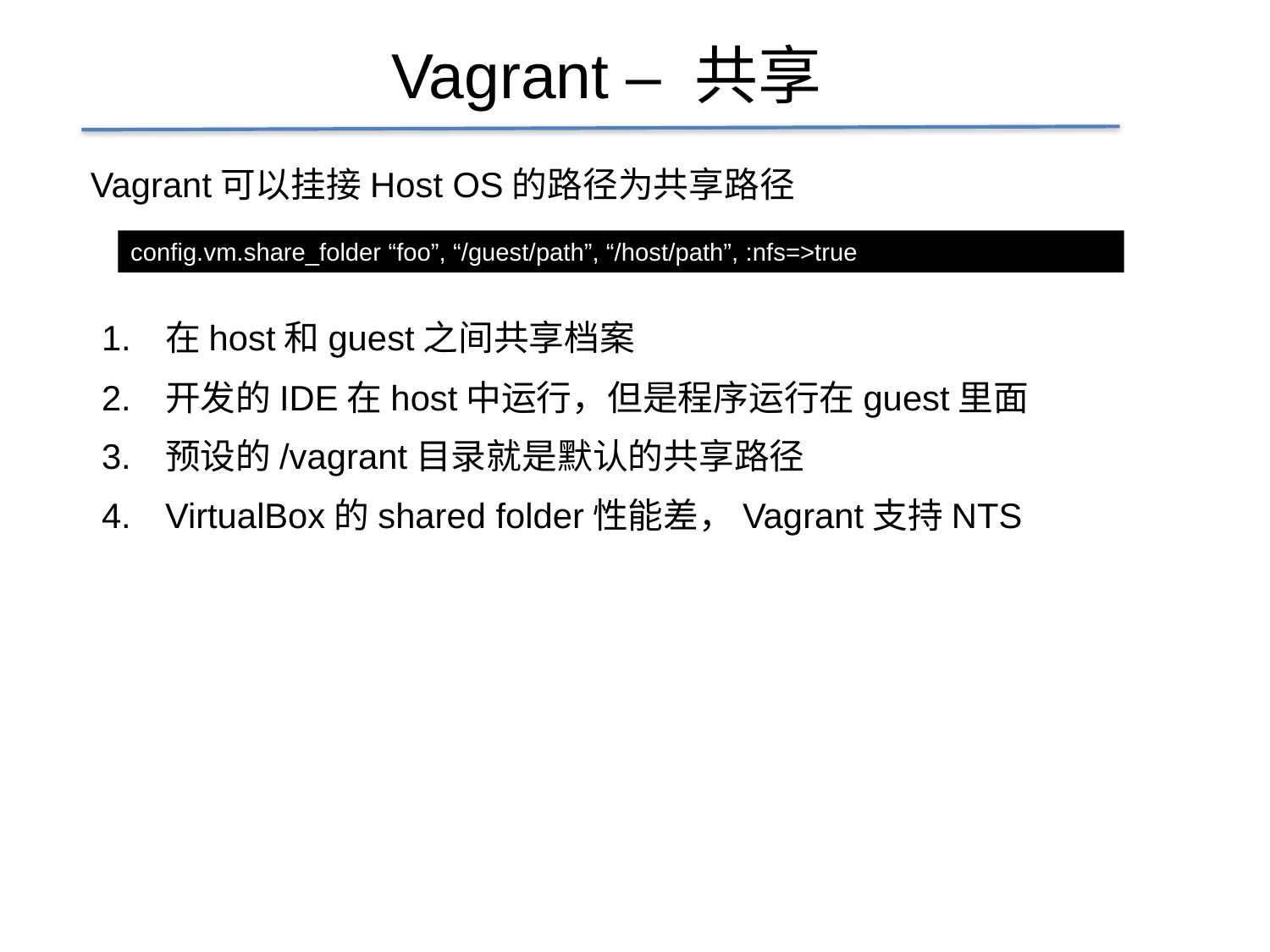

Vagrant – 共享
Vagrant可以挂接Host OS的路径为共享路径
config.vm.share_folder “foo”, “/guest/path”, “/host/path”, :nfs=>true
在host和guest之间共享档案
开发的IDE在host中运行，但是程序运行在guest里面
预设的/vagrant目录就是默认的共享路径
VirtualBox的shared folder性能差，Vagrant支持NTS